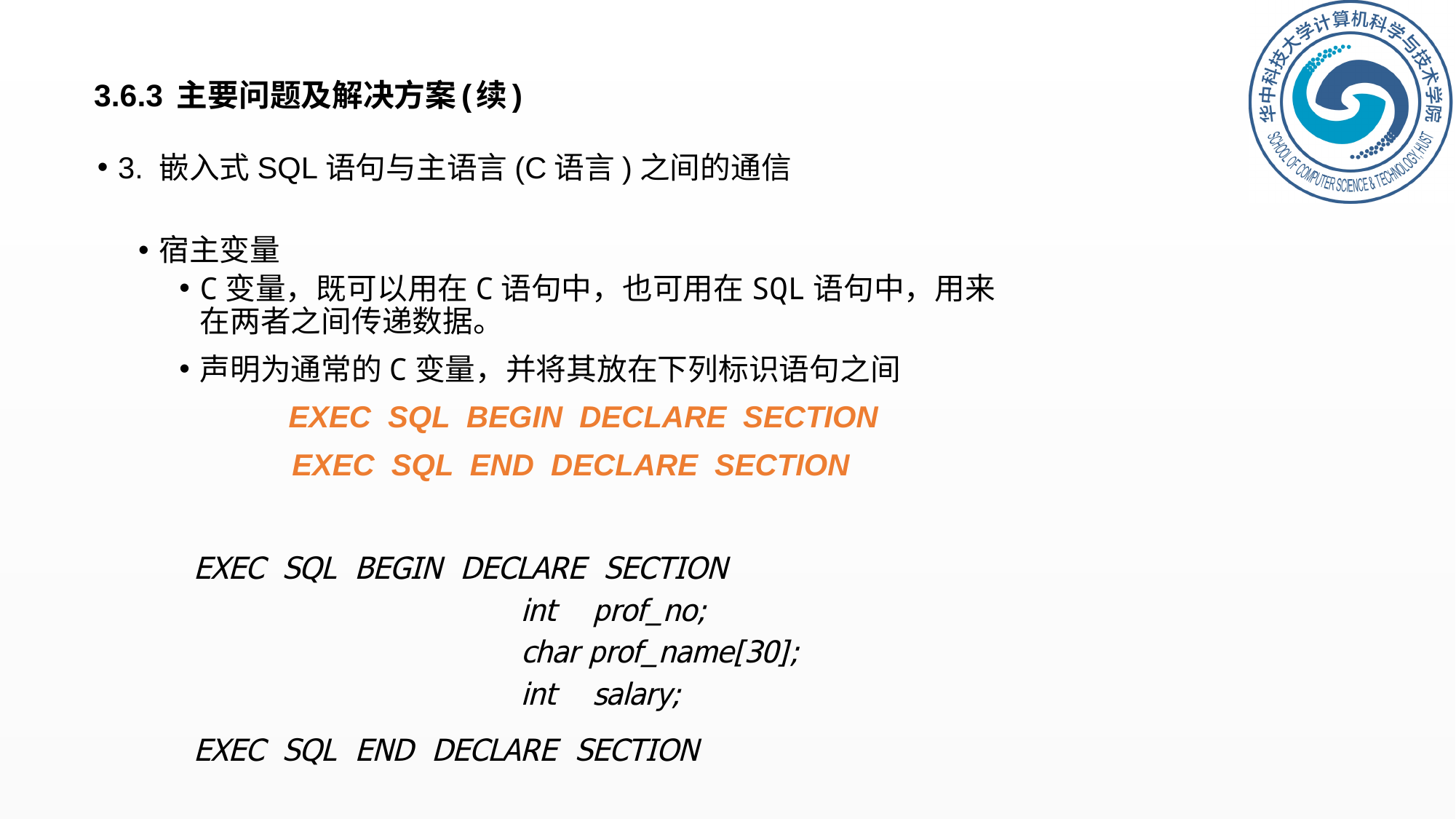

# 3.6.3 主要问题及解决方案(续)
3. 嵌入式SQL语句与主语言(C语言)之间的通信

宿主变量
C变量，既可以用在C语句中，也可用在SQL语句中，用来在两者之间传递数据。
声明为通常的C变量，并将其放在下列标识语句之间
   EXEC  SQL  BEGIN  DECLARE  SECTION
EXEC  SQL  END  DECLARE  SECTION

EXEC  SQL  BEGIN  DECLARE  SECTION
			int    prof_no;
			char prof_name[30];
			int    salary;
EXEC  SQL  END  DECLARE  SECTION